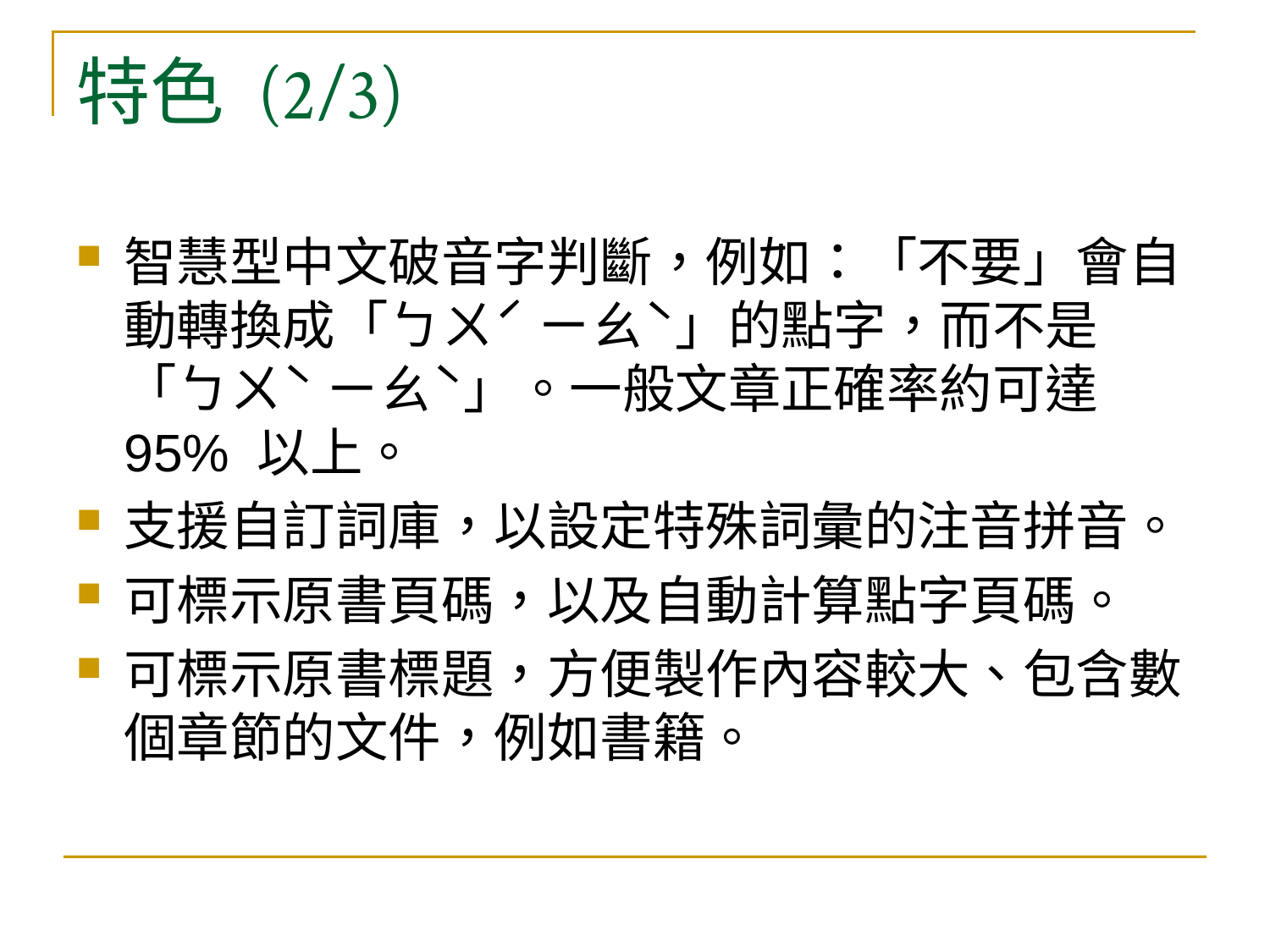

# 特色 (2/3)
智慧型中文破音字判斷，例如：「不要」會自動轉換成「ㄅㄨˊ ㄧㄠˋ」的點字，而不是「ㄅㄨˋ ㄧㄠˋ」。一般文章正確率約可達 95% 以上。
支援自訂詞庫，以設定特殊詞彙的注音拼音。
可標示原書頁碼，以及自動計算點字頁碼。
可標示原書標題，方便製作內容較大、包含數個章節的文件，例如書籍。